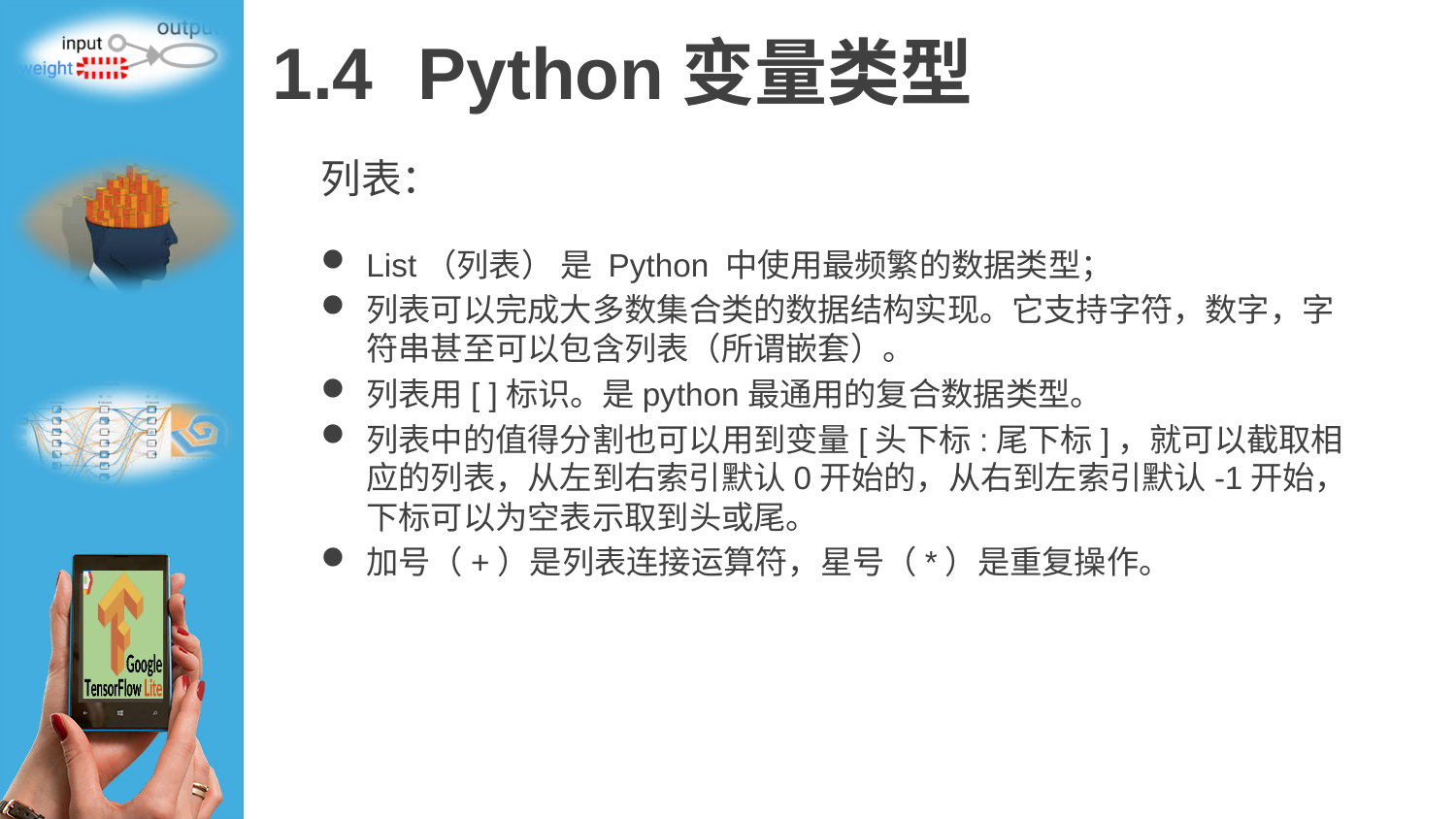

# 1.4 	Python变量类型
列表：
List（列表） 是 Python 中使用最频繁的数据类型；
列表可以完成大多数集合类的数据结构实现。它支持字符，数字，字符串甚至可以包含列表（所谓嵌套）。
列表用[ ]标识。是python最通用的复合数据类型。
列表中的值得分割也可以用到变量[头下标:尾下标]，就可以截取相应的列表，从左到右索引默认0开始的，从右到左索引默认-1开始，下标可以为空表示取到头或尾。
加号（+）是列表连接运算符，星号（*）是重复操作。